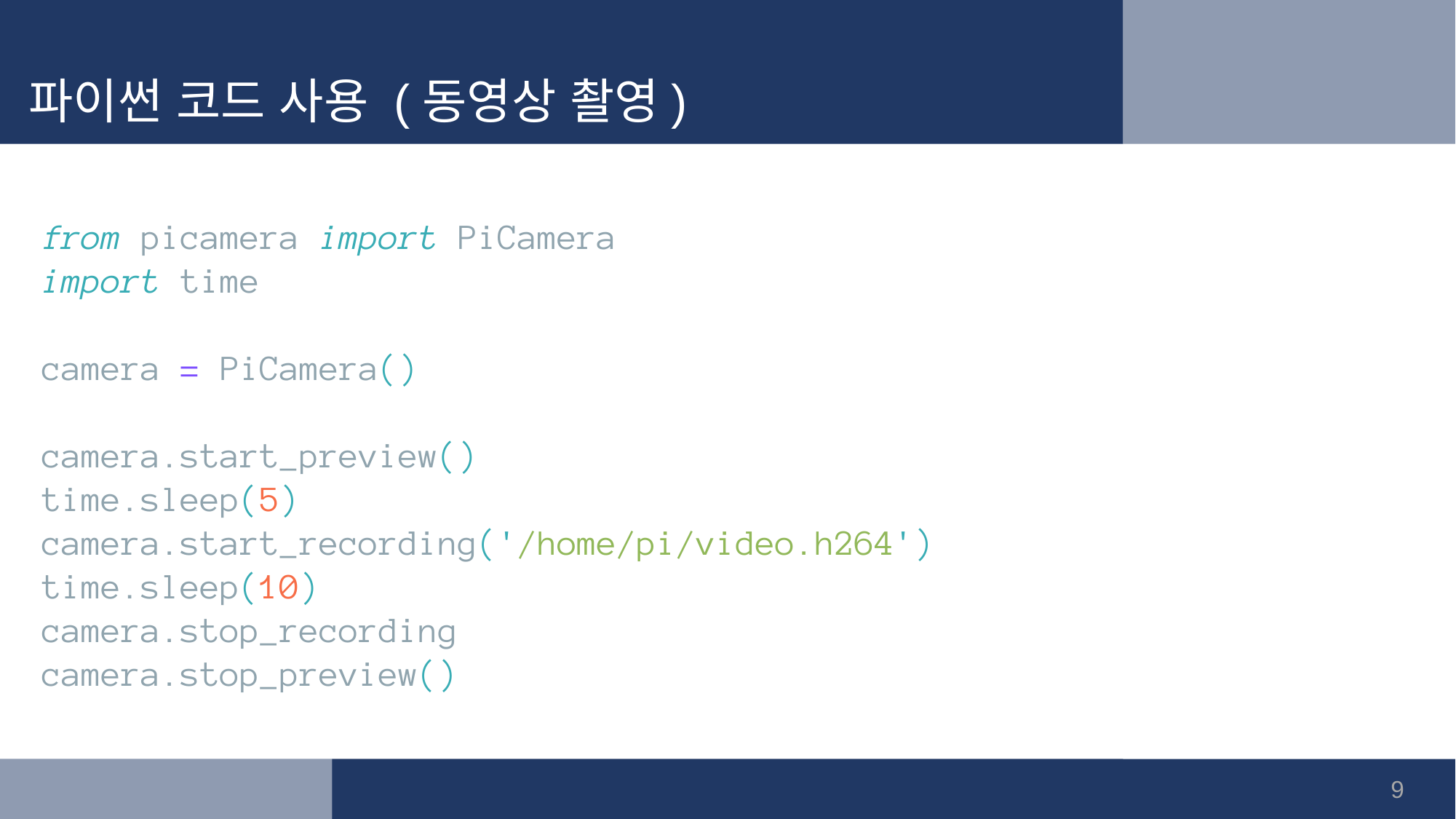

# 파이썬 코드 사용 (동영상 촬영)
from picamera import PiCamera
import time
camera = PiCamera()

camera.start_preview()
time.sleep(5)
camera.start_recording('/home/pi/video.h264')
time.sleep(10)
camera.stop_recording
camera.stop_preview()
9